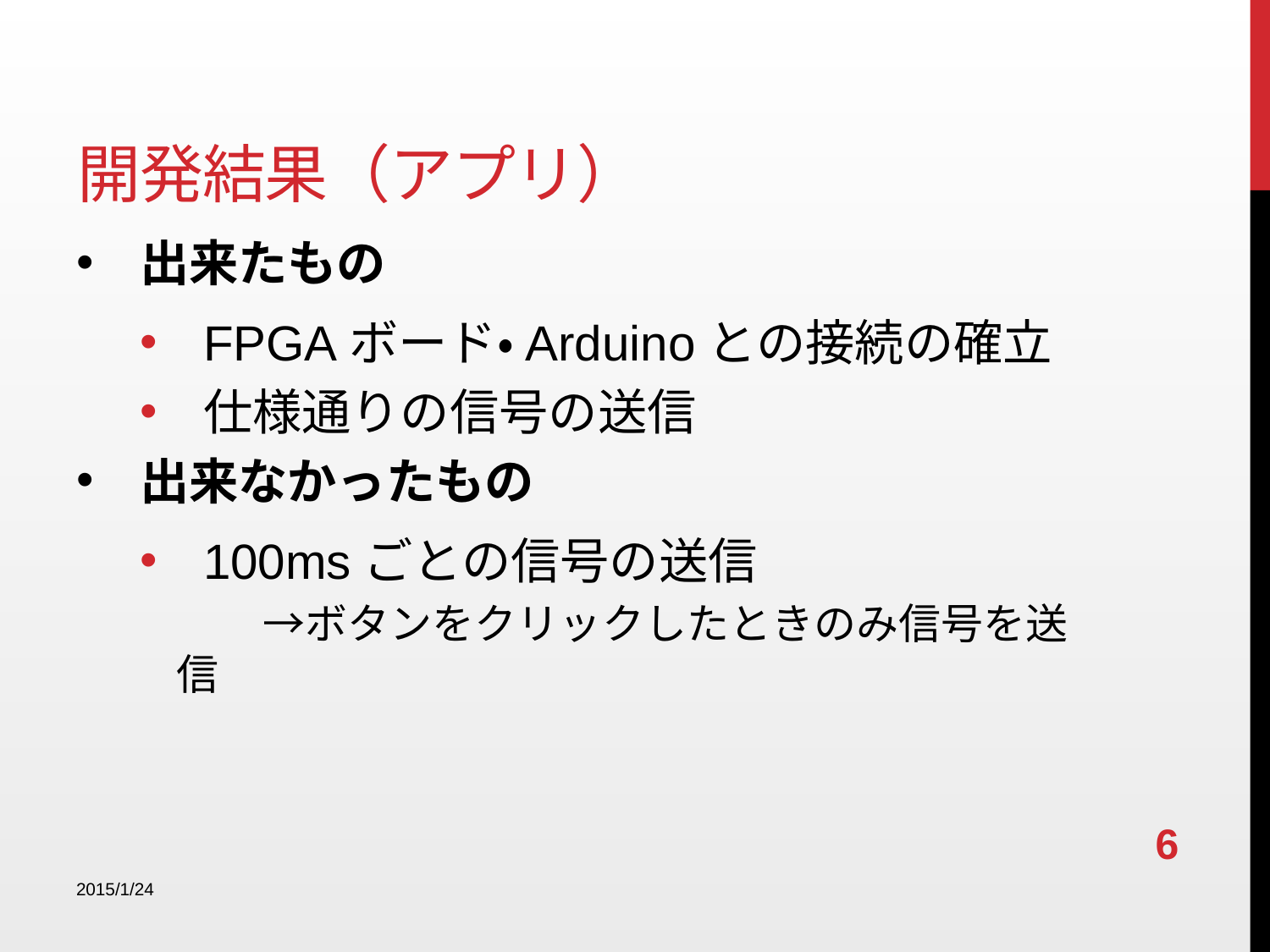

# 開発結果（アプリ）
出来たもの
FPGAボード・Arduinoとの接続の確立
仕様通りの信号の送信
出来なかったもの
100msごとの信号の送信
　　→ボタンをクリックしたときのみ信号を送信
6
2015/1/24